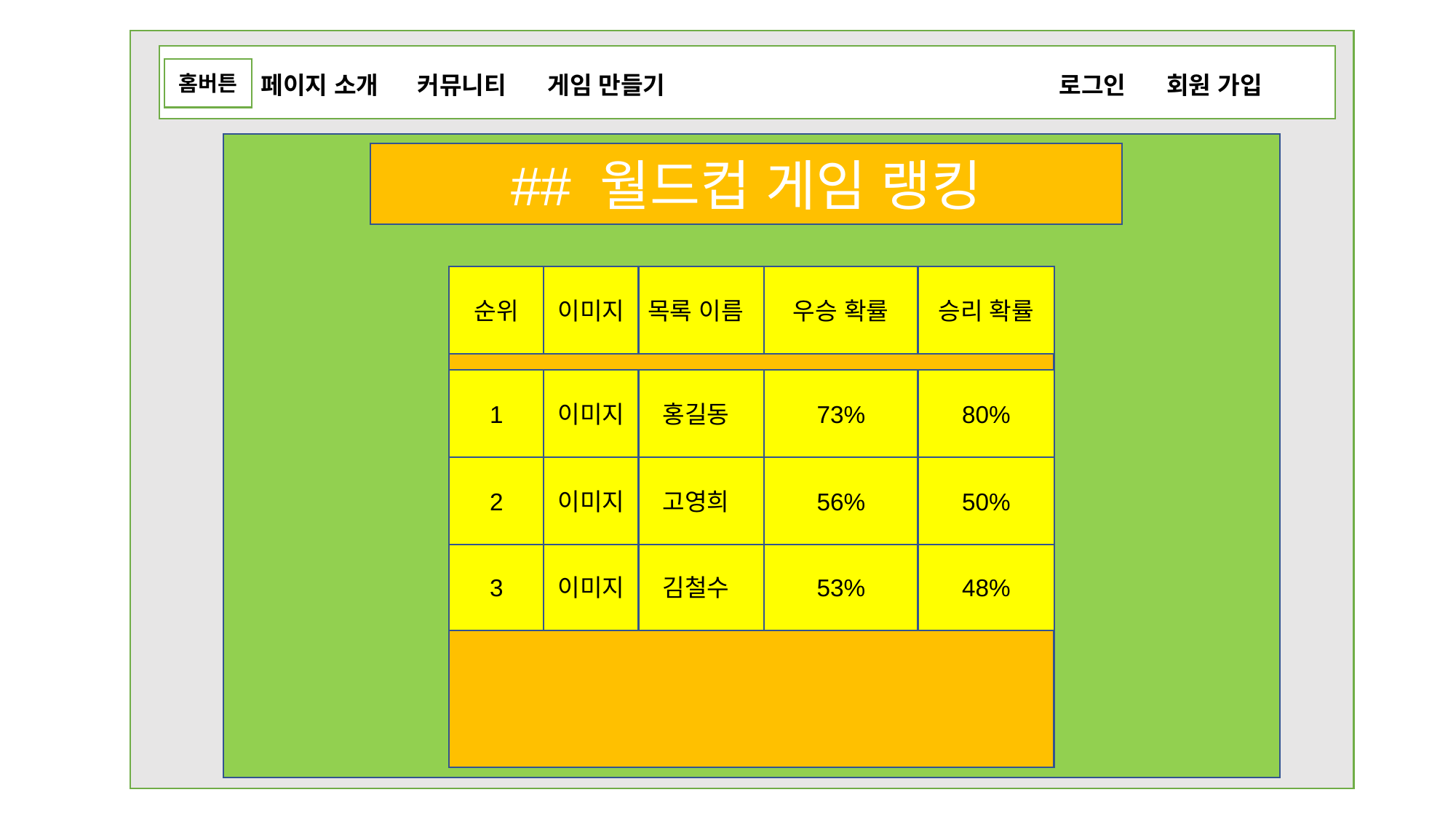

카테고리 선택

홈버튼
페이지 소개
커뮤니티
게임 만들기
회원 가입
로그인
홈버튼

## 월드컵 게임 랭킹

목록 이름
우승 확률
승리 확률
순위
이미지

홍길동
73%
80%
1
이미지

고영희
56%
50%
2
이미지

김철수
53%
48%
3
이미지